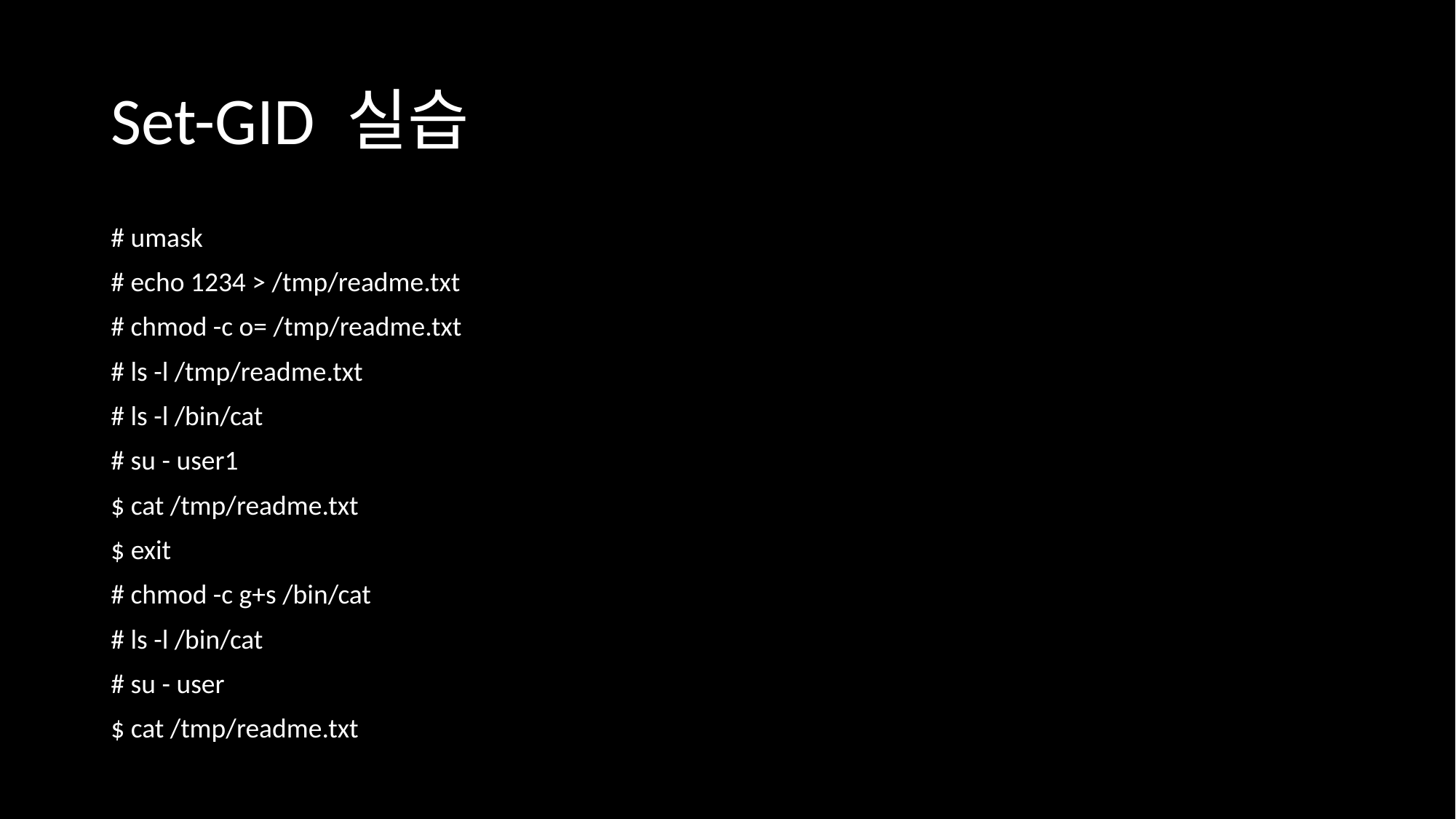

# Set-GID 실습
# umask
# echo 1234 > /tmp/readme.txt
# chmod -c o= /tmp/readme.txt
# ls -l /tmp/readme.txt
# ls -l /bin/cat
# su - user1
$ cat /tmp/readme.txt
$ exit
# chmod -c g+s /bin/cat
# ls -l /bin/cat
# su - user
$ cat /tmp/readme.txt